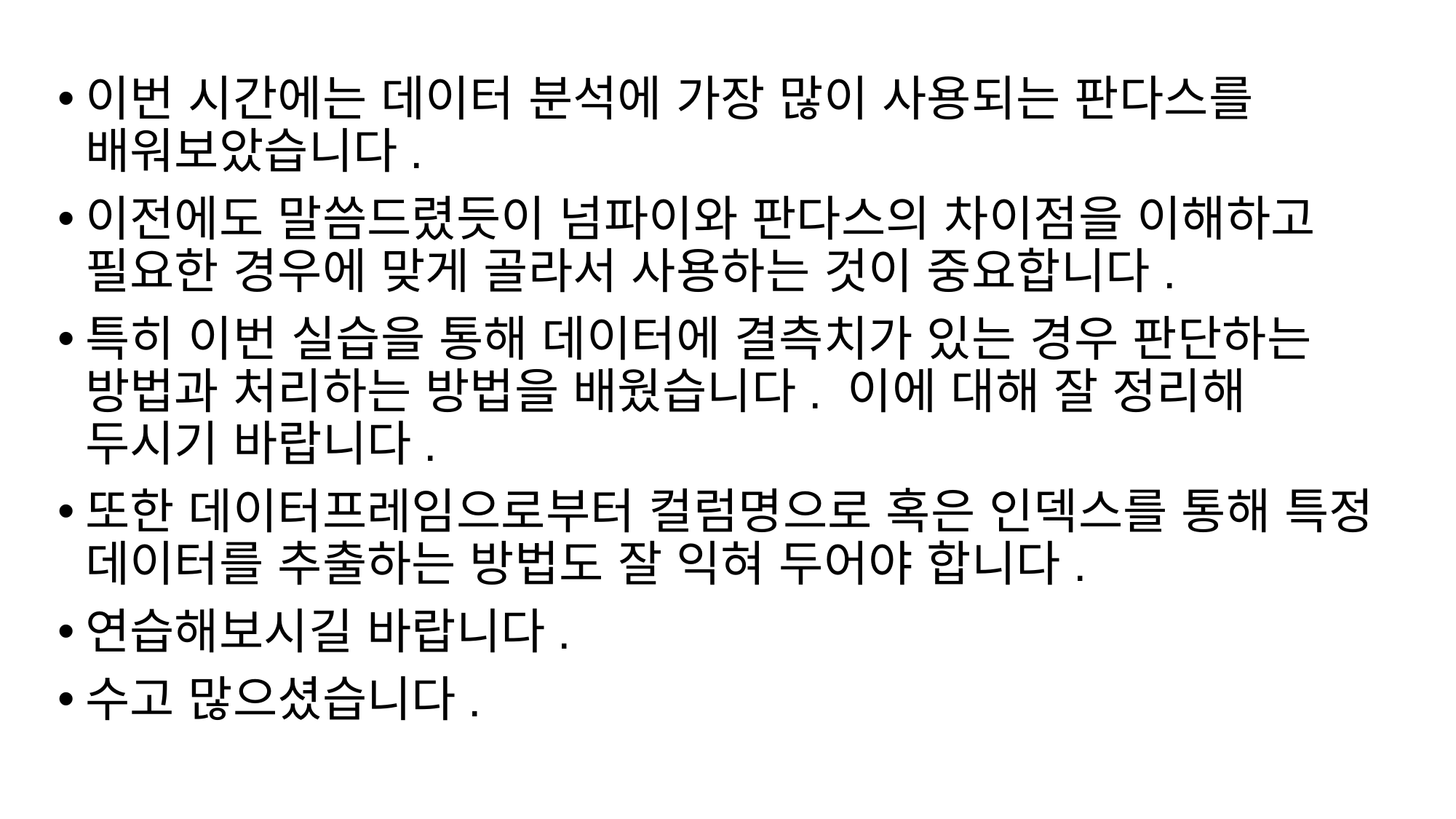

이번 시간에는 데이터 분석에 가장 많이 사용되는 판다스를 배워보았습니다.
이전에도 말씀드렸듯이 넘파이와 판다스의 차이점을 이해하고 필요한 경우에 맞게 골라서 사용하는 것이 중요합니다.
특히 이번 실습을 통해 데이터에 결측치가 있는 경우 판단하는 방법과 처리하는 방법을 배웠습니다. 이에 대해 잘 정리해 두시기 바랍니다.
또한 데이터프레임으로부터 컬럼명으로 혹은 인덱스를 통해 특정 데이터를 추출하는 방법도 잘 익혀 두어야 합니다.
연습해보시길 바랍니다.
수고 많으셨습니다.